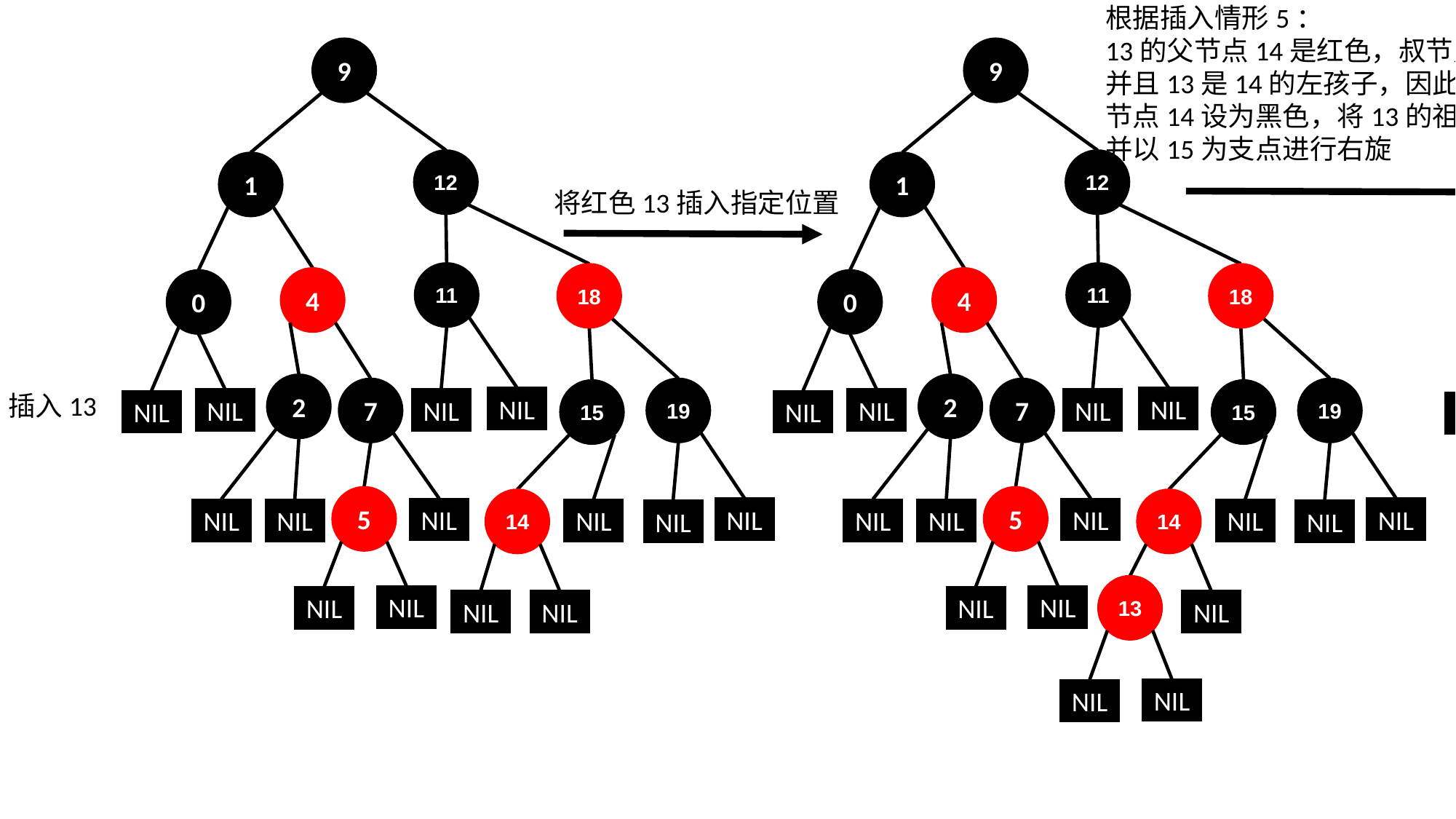

根据插入情形5：
13的父节点14是红色，叔节点NIL是黑色，
并且13是14的左孩子，因此需要将13的父
节点14设为黑色，将13的祖父15设为红色，
并以15为支点进行右旋
9
9
9
9
根据插入情形5：
以15为支点进行右旋，已然是红黑树
12
12
12
12
1
1
1
1
将红色13插入指定位置
11
11
18
18
11
11
18
18
4
4
4
4
0
0
0
0
2
2
2
2
14
7
19
7
19
7
19
7
19
15
15
15
插入13
NIL
NIL
NIL
NIL
NIL
NIL
NIL
NIL
NIL
NIL
NIL
NIL
NIL
NIL
NIL
NIL
15
5
5
13
5
5
14
14
14
NIL
NIL
NIL
NIL
NIL
NIL
NIL
NIL
NIL
NIL
NIL
NIL
NIL
NIL
NIL
NIL
NIL
NIL
NIL
NIL
NIL
NIL
NIL
13
13
NIL
NIL
NIL
NIL
NIL
NIL
NIL
NIL
NIL
NIL
NIL
NIL
NIL
NIL
NIL
NIL
NIL
NIL
NIL
NIL